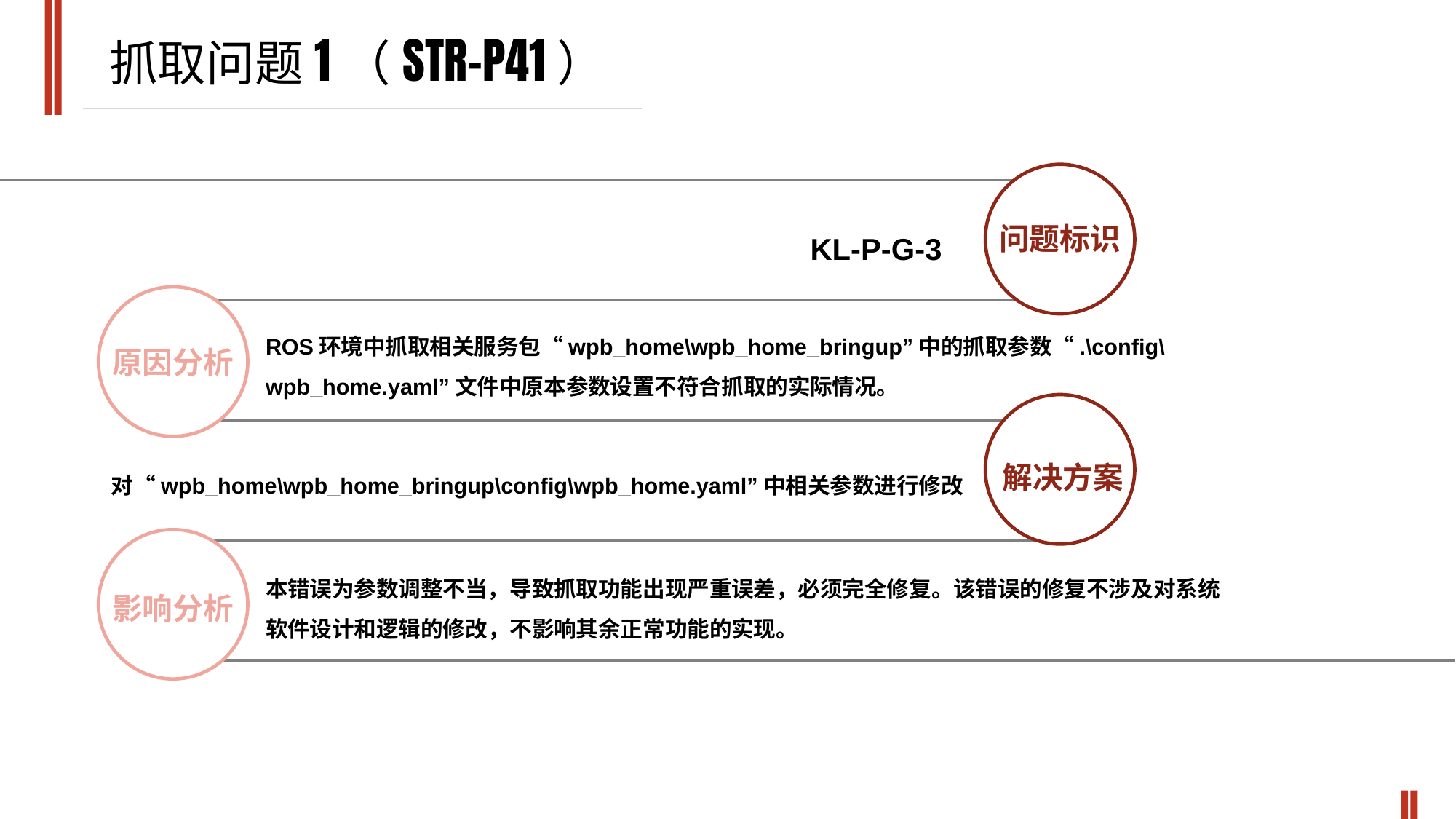

抓取问题1（STR-P41）

KL-P-G-3
问题标识

ROS环境中抓取相关服务包“wpb_home\wpb_home_bringup”中的抓取参数“.\config\wpb_home.yaml”文件中原本参数设置不符合抓取的实际情况。
原因分析

对“wpb_home\wpb_home_bringup\config\wpb_home.yaml”中相关参数进行修改
解决方案

本错误为参数调整不当，导致抓取功能出现严重误差，必须完全修复。该错误的修复不涉及对系统软件设计和逻辑的修改，不影响其余正常功能的实现。
影响分析